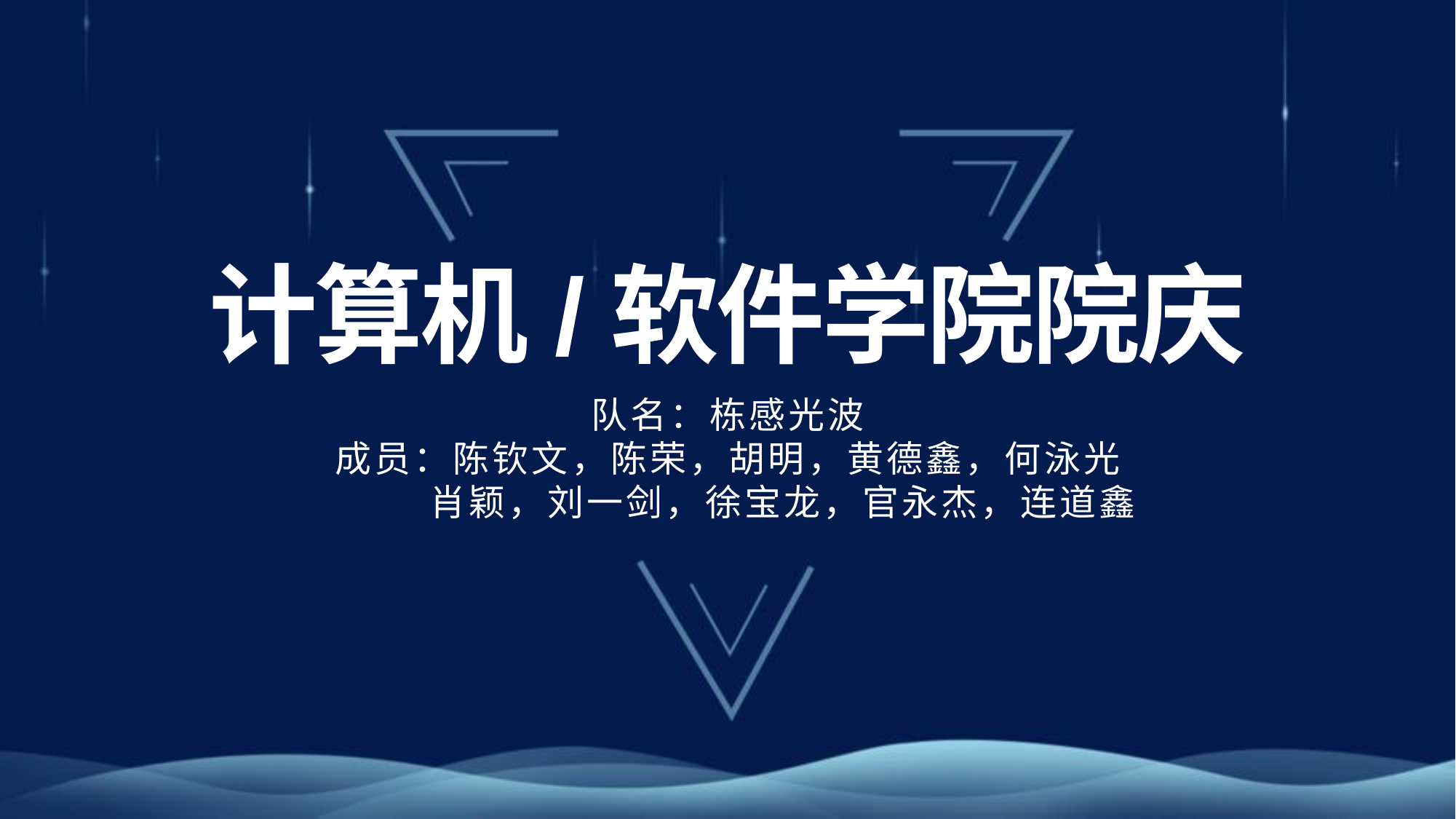

计算机/软件学院院庆
队名：栋感光波
成员：陈钦文，陈荣，胡明，黄德鑫，何泳光
         肖颖，刘一剑，徐宝龙，官永杰，连道鑫